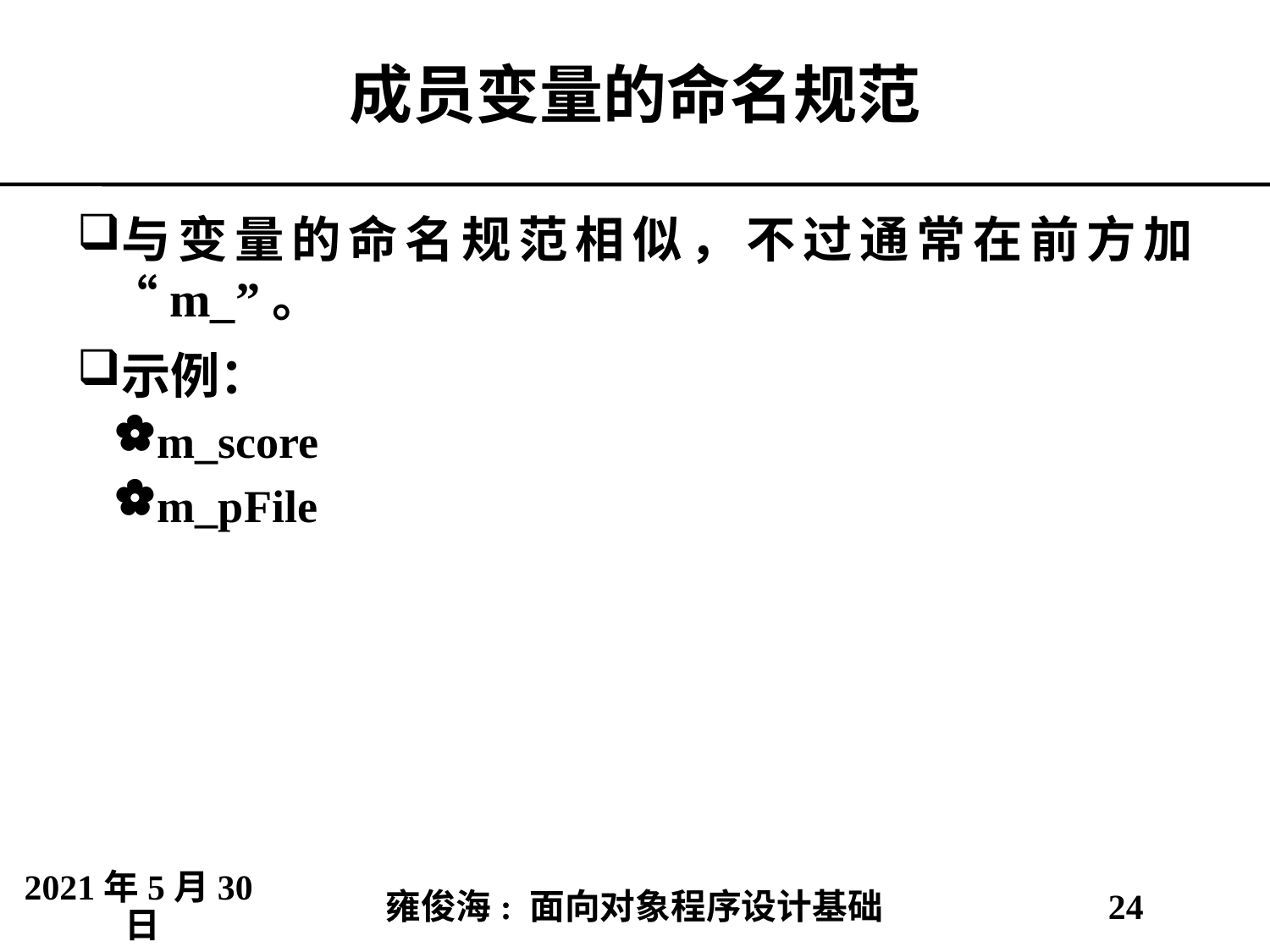

# 成员变量的命名规范

与变量的命名规范相似，不过通常在前方加 “m_”。
示例：
m_score
m_pFile
2021年5月30日
雍俊海: 面向对象程序设计基础
24